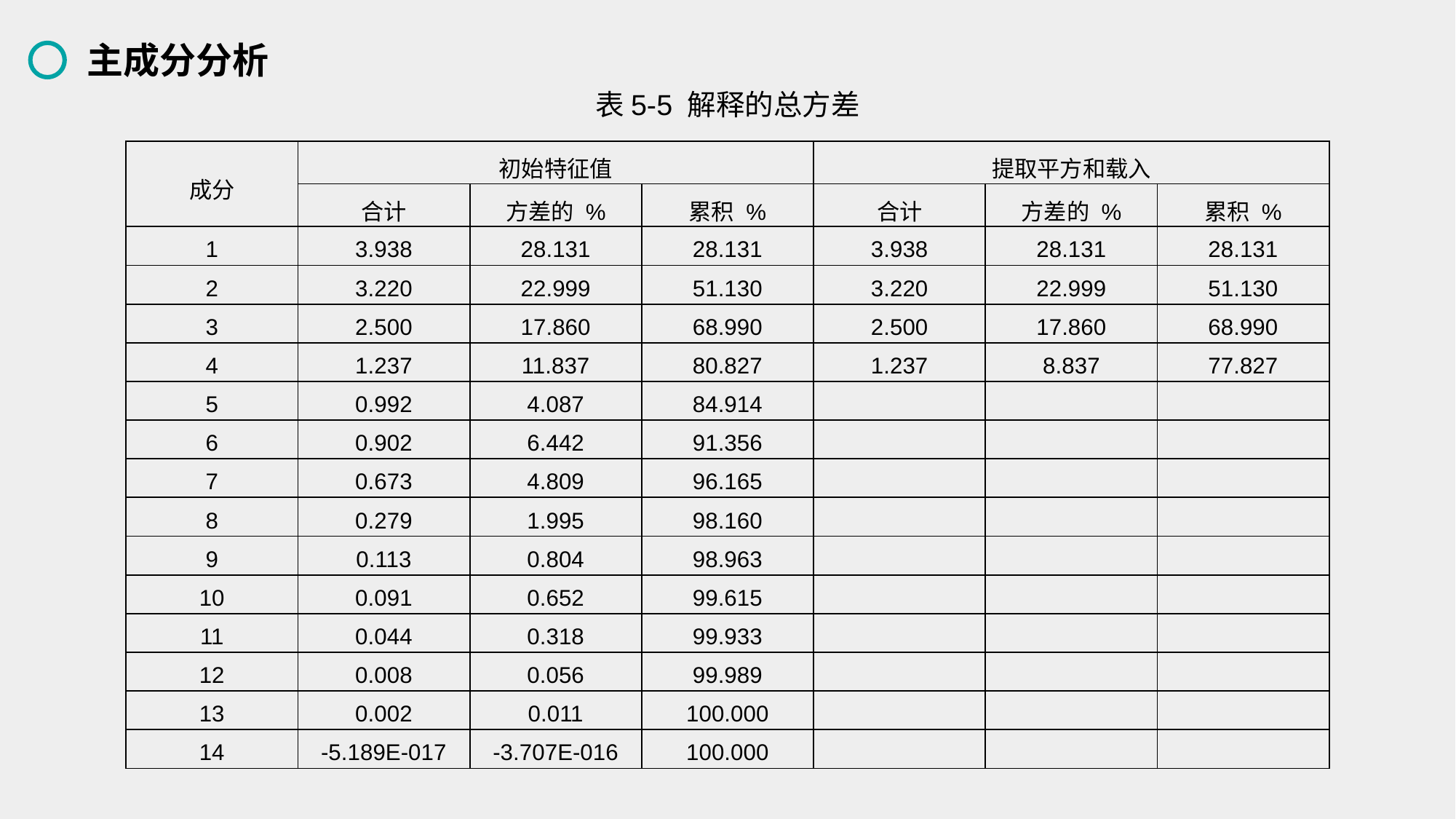

主成分分析

表5-5 解释的总方差
| 成分 | 初始特征值 |  |  | 提取平方和载入 |  |  |
| --- | --- | --- | --- | --- | --- | --- |
|  | 合计 | 方差的 % | 累积 % | 合计 | 方差的 % | 累积 % |
| 1 | 3.938 | 28.131 | 28.131 | 3.938 | 28.131 | 28.131 |
| 2 | 3.220 | 22.999 | 51.130 | 3.220 | 22.999 | 51.130 |
| 3 | 2.500 | 17.860 | 68.990 | 2.500 | 17.860 | 68.990 |
| 4 | 1.237 | 11.837 | 80.827 | 1.237 | 8.837 | 77.827 |
| 5 | 0.992 | 4.087 | 84.914 |  |  |  |
| 6 | 0.902 | 6.442 | 91.356 |  |  |  |
| 7 | 0.673 | 4.809 | 96.165 |  |  |  |
| 8 | 0.279 | 1.995 | 98.160 |  |  |  |
| 9 | 0.113 | 0.804 | 98.963 |  |  |  |
| 10 | 0.091 | 0.652 | 99.615 |  |  |  |
| 11 | 0.044 | 0.318 | 99.933 |  |  |  |
| 12 | 0.008 | 0.056 | 99.989 |  |  |  |
| 13 | 0.002 | 0.011 | 100.000 |  |  |  |
| 14 | -5.189E-017 | -3.707E-016 | 100.000 |  |  |  |